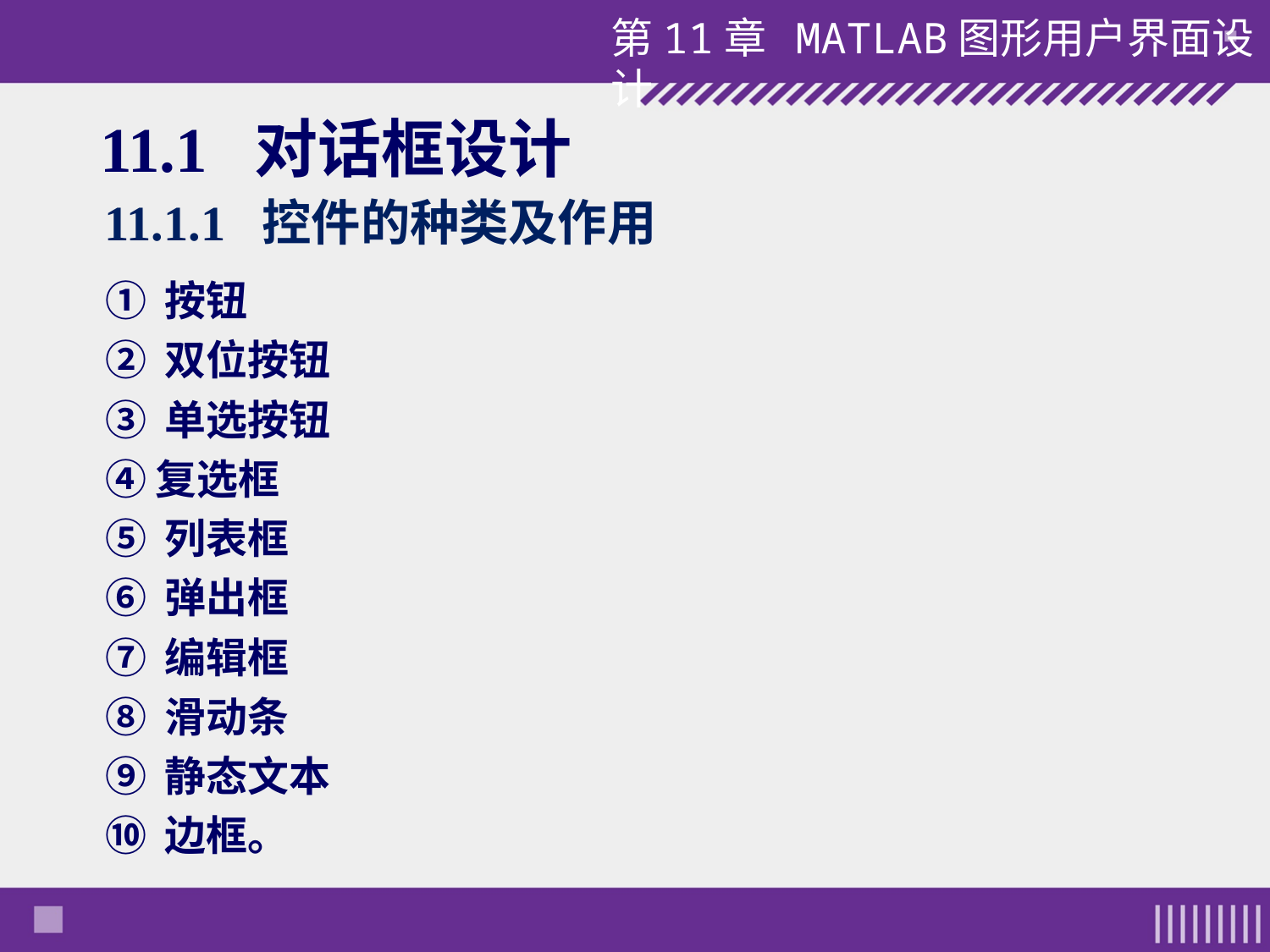

# 11.1  对话框设计
11.1.1  控件的种类及作用
① 按钮
② 双位按钮
③ 单选按钮
④复选框
⑤ 列表框
⑥ 弹出框
⑦ 编辑框
⑧ 滑动条
⑨ 静态文本
⑩ 边框。